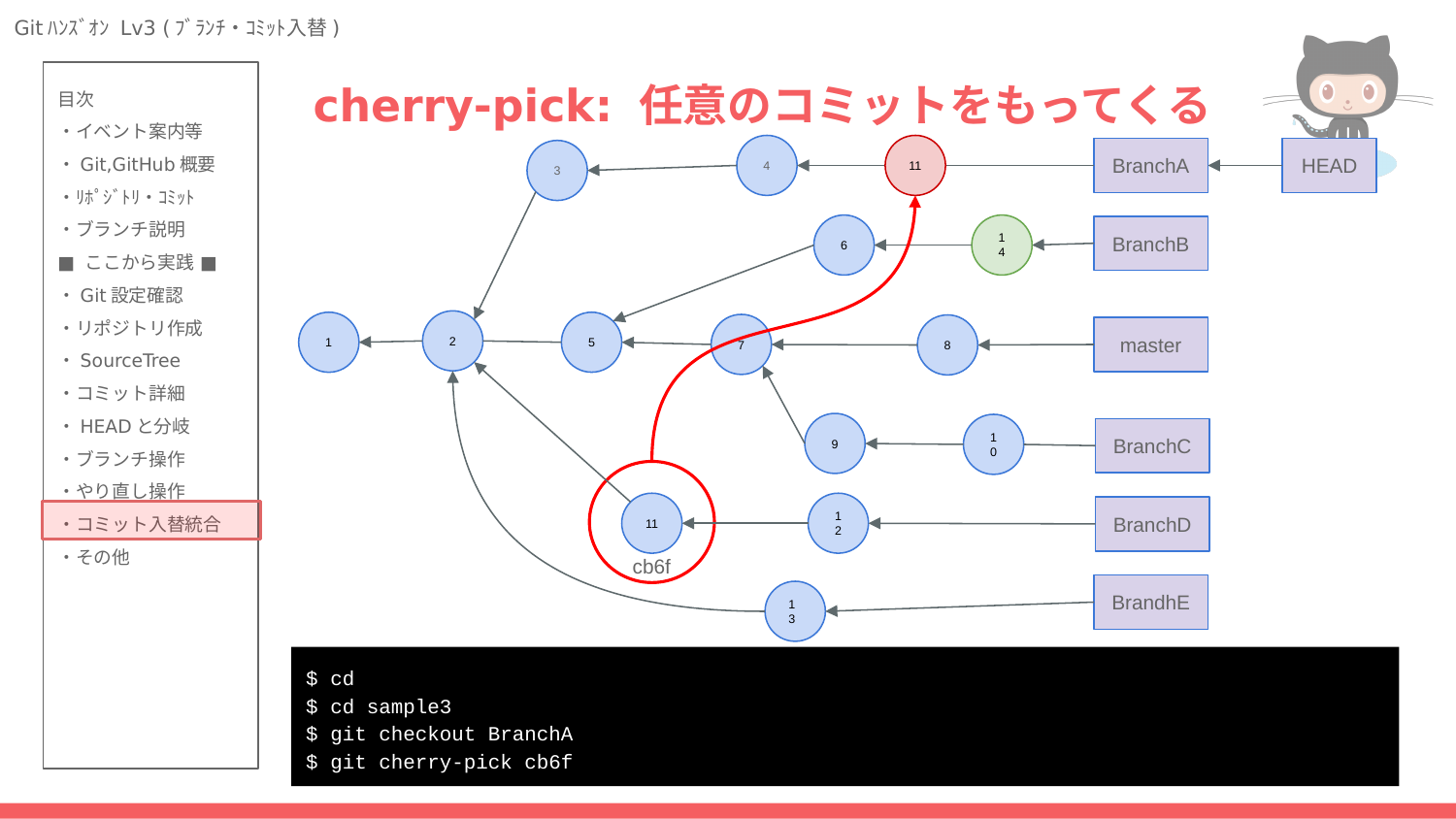

# cherry-pick: 任意のコミットをもってくる
4
11
BranchA
HEAD
3
14
6
BranchB
2
1
5
7
8
master
9
10
BranchC

11
12
BranchD

cb6f
BrandhE
13
$ cd
$ cd sample3
$ git checkout BranchA
$ git cherry-pick cb6f